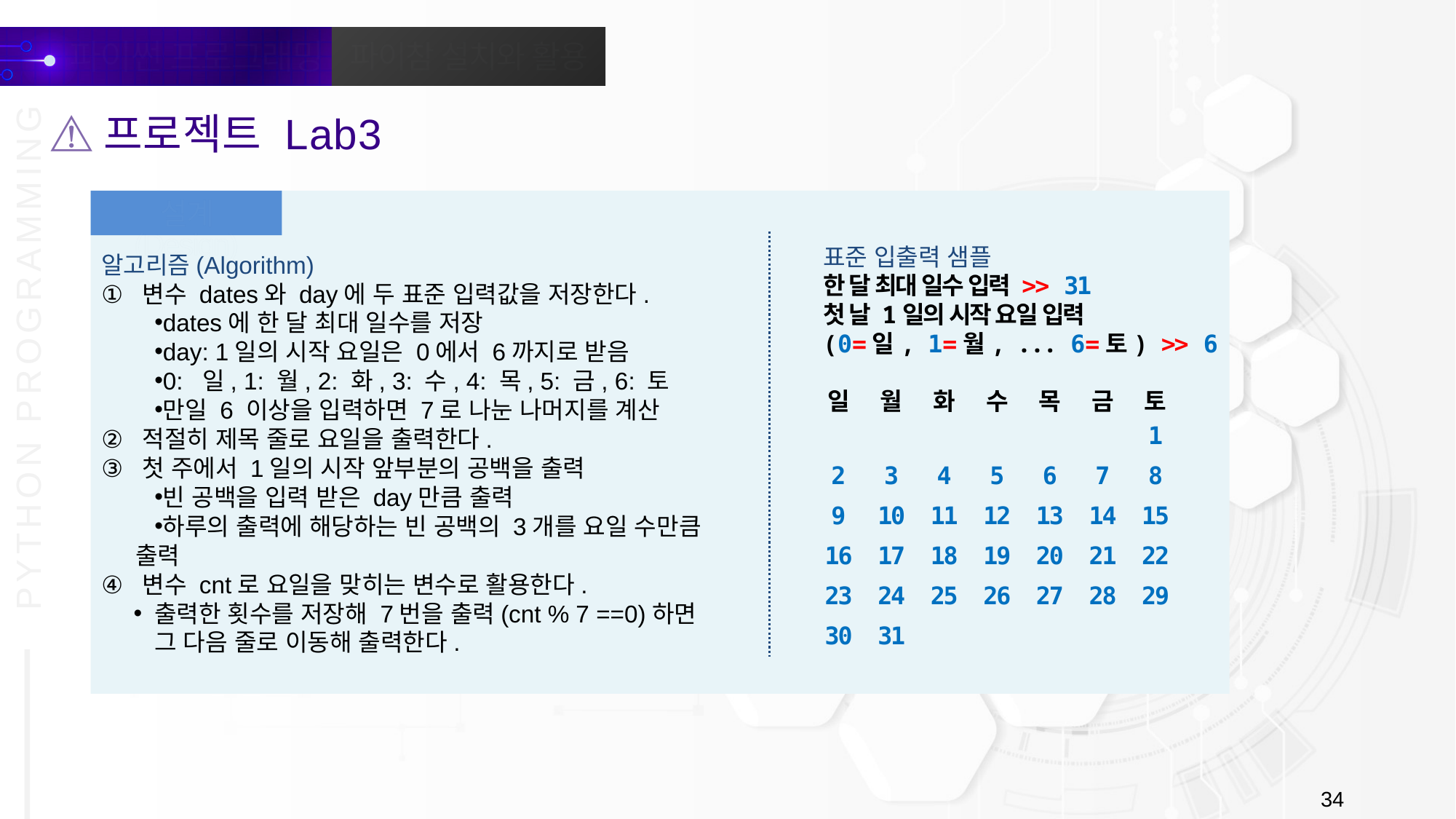

프로젝트 Lab3

설계 (Design)
표준 입출력 샘플
한 달 최대 일수 입력 >> 31
첫 날 1일의 시작 요일 입력
(0=일, 1=월, ... 6=토) >> 6
알고리즘(Algorithm)
변수 dates와 day에 두 표준 입력값을 저장한다.
dates에 한 달 최대 일수를 저장
day: 1일의 시작 요일은 0에서 6까지로 받음
0:  일, 1: 월, 2: 화, 3: 수, 4: 목, 5: 금, 6: 토
만일 6 이상을 입력하면 7로 나눈 나머지를 계산
적절히 제목 줄로 요일을 출력한다.
첫 주에서 1일의 시작 앞부분의 공백을 출력
빈 공백을 입력 받은 day만큼 출력
하루의 출력에 해당하는 빈 공백의 3개를 요일 수만큼 출력
변수 cnt로 요일을 맞히는 변수로 활용한다.
출력한 횟수를 저장해 7번을 출력(cnt % 7 ==0)하면
그 다음 줄로 이동해 출력한다.

| 일 | 월 | 화 | 수 | 목 | 금 | 토 |
| --- | --- | --- | --- | --- | --- | --- |
|  |  |  |  |  |  | 1 |
| 2 | 3 | 4 | 5 | 6 | 7 | 8 |
| 9 | 10 | 11 | 12 | 13 | 14 | 15 |
| 16 | 17 | 18 | 19 | 20 | 21 | 22 |
| 23 | 24 | 25 | 26 | 27 | 28 | 29 |
| 30 | 31 |  |  |  |  |  |
34